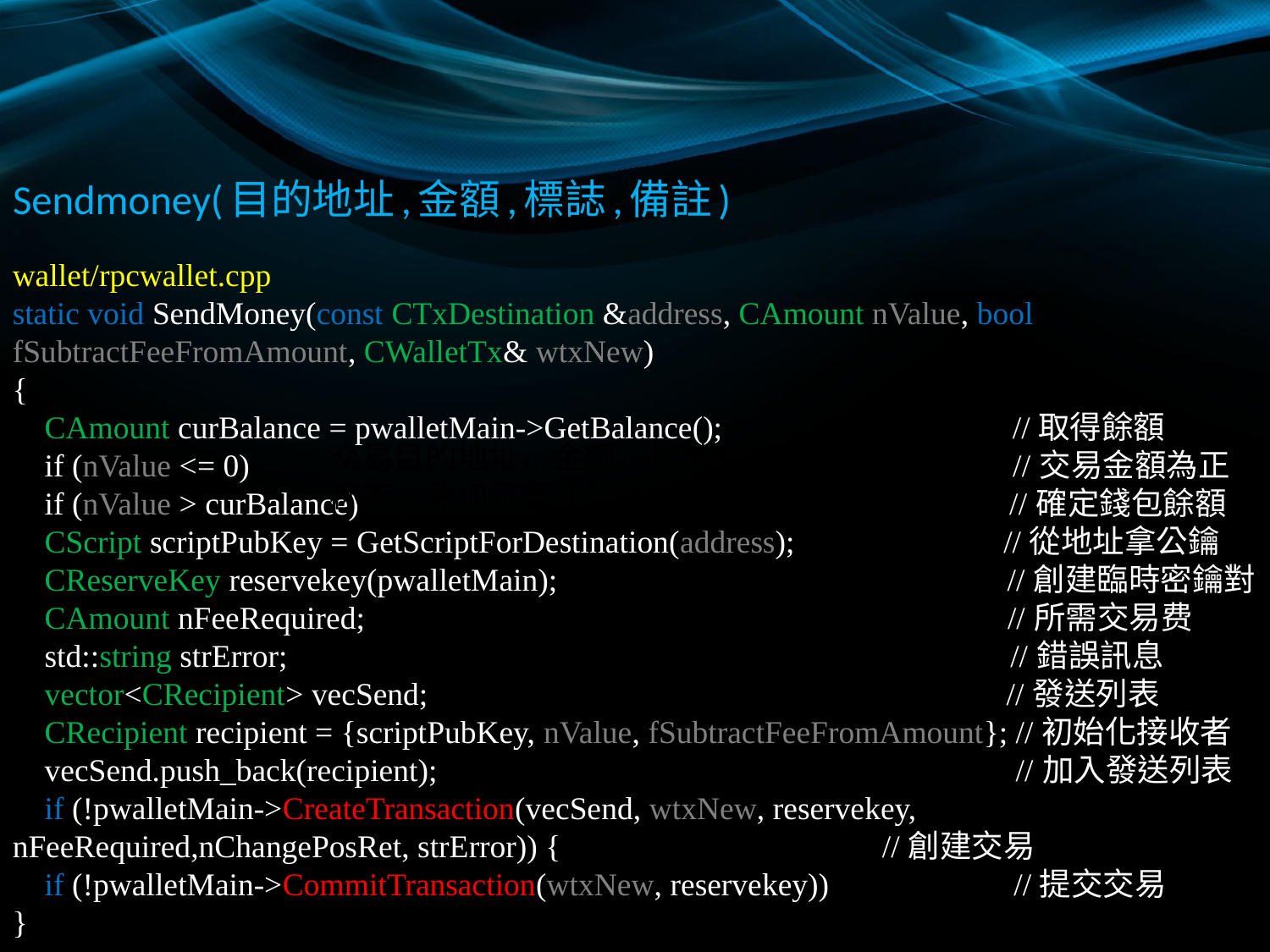

# Sendmoney(目的地址,金額,標誌,備註)
wallet/rpcwallet.cpp
static void SendMoney(const CTxDestination &address, CAmount nValue, bool fSubtractFeeFromAmount, CWalletTx& wtxNew)
{
    CAmount curBalance = pwalletMain->GetBalance();                                    //取得餘額
    if (nValue <= 0)                                                                                               //交易金額為正
    if (nValue > curBalance)                                                                                 //確定錢包餘額
    CScript scriptPubKey = GetScriptForDestination(address);                          //從地址拿公鑰
    CReserveKey reservekey(pwalletMain);                                                        //創建臨時密鑰對
    CAmount nFeeRequired;                                                                                //所需交易费
    std::string strError;                                                                                          //錯誤訊息
    vector<CRecipient> vecSend;                                                                        //發送列表
    CRecipient recipient = {scriptPubKey, nValue, fSubtractFeeFromAmount}; //初始化接收者
    vecSend.push_back(recipient);                                                                        //加入發送列表
    if (!pwalletMain->CreateTransaction(vecSend, wtxNew, reservekey,                  	nFeeRequired,nChangePosRet, strError)) {                                        //創建交易
    if (!pwalletMain->CommitTransaction(wtxNew, reservekey))                       //提交交易
}
交易目的地址，金额，从金额中减去交易费标志，添加了备注的钱包交易。